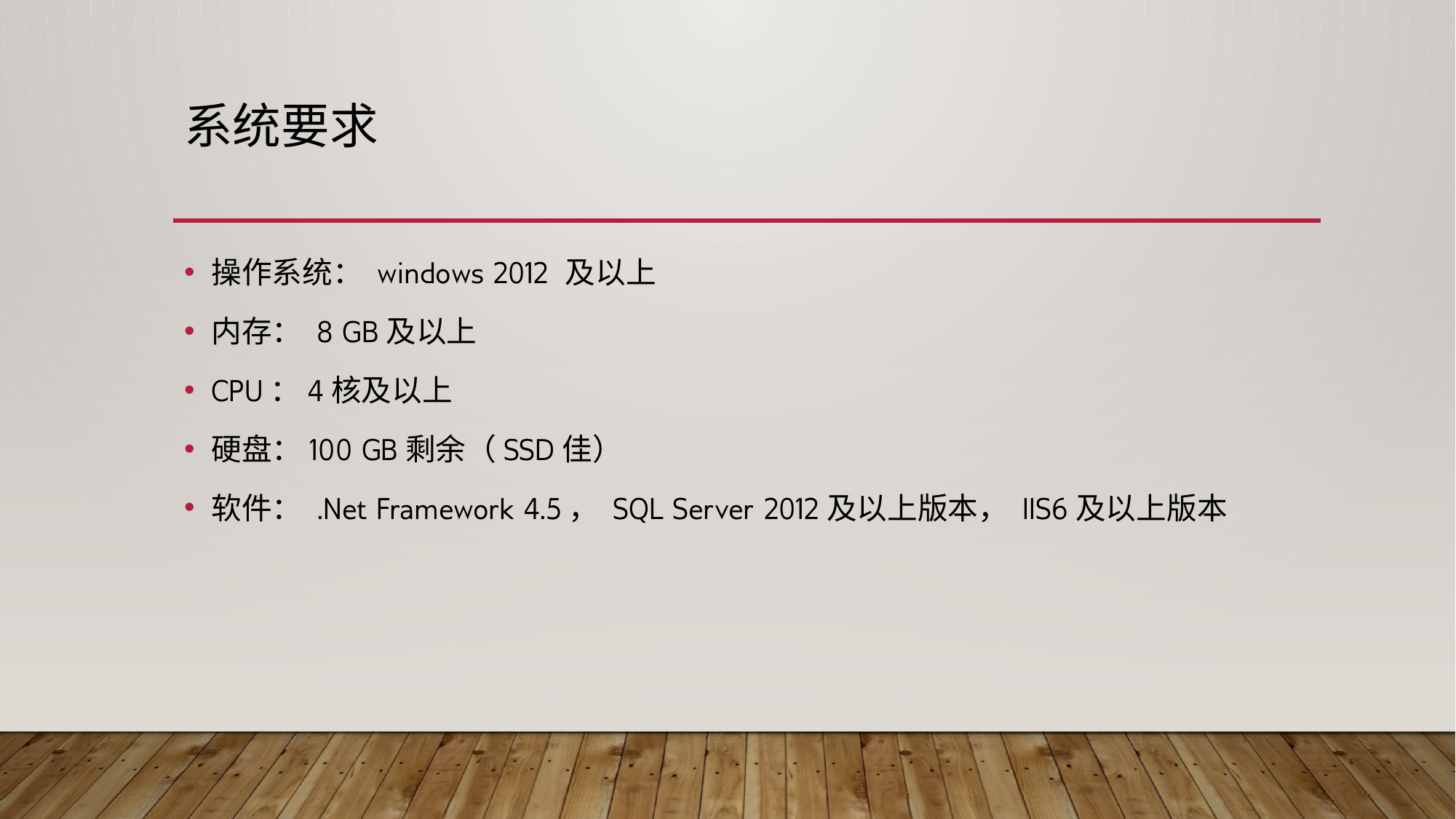

# 系统要求
操作系统： windows 2012 及以上
内存： 8 GB及以上
CPU：4核及以上
硬盘：100 GB剩余（SSD佳）
软件： .Net Framework 4.5， SQL Server 2012及以上版本， IIS6及以上版本